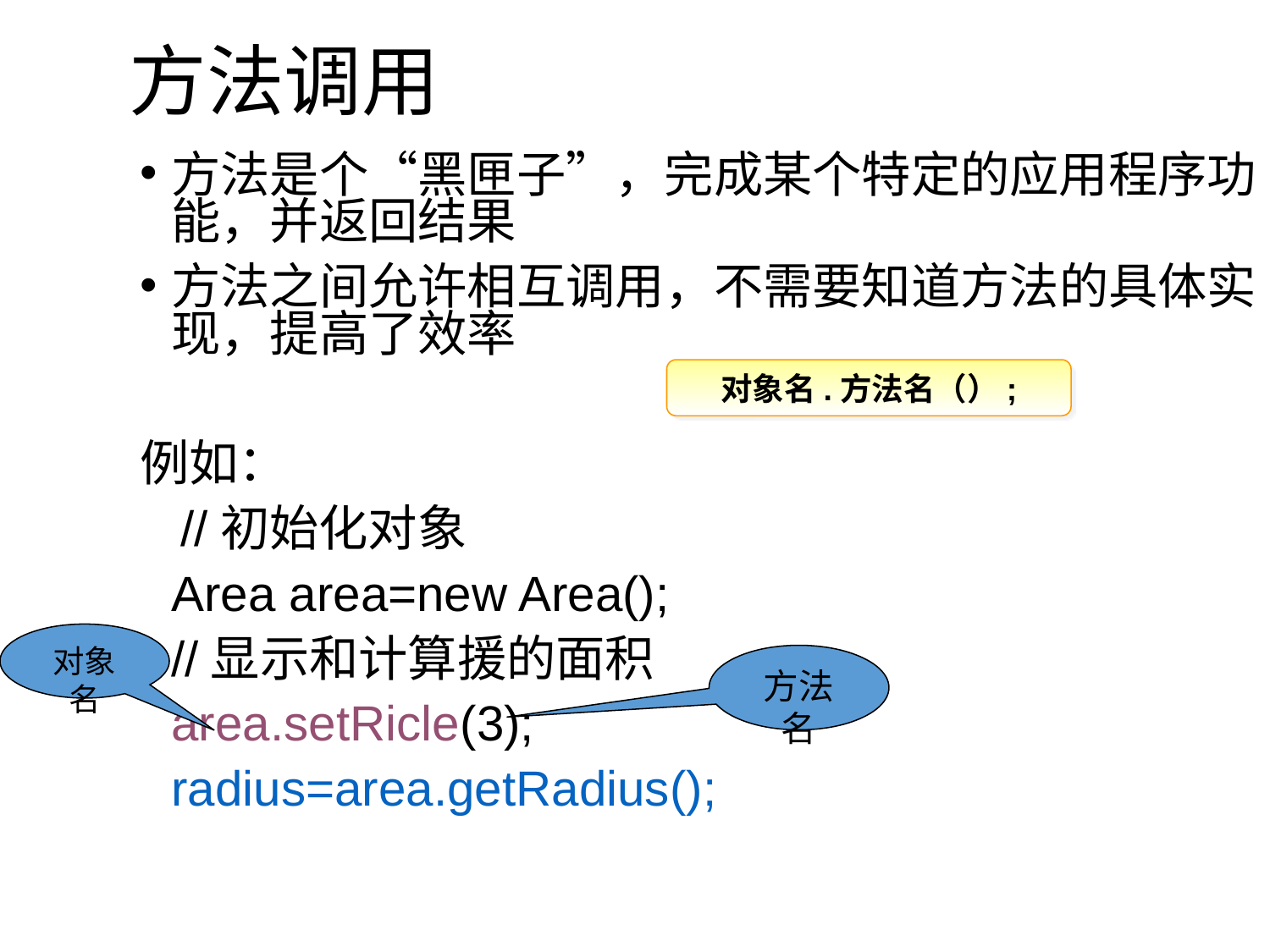

# 方法调用
方法是个“黑匣子”，完成某个特定的应用程序功能，并返回结果
方法之间允许相互调用，不需要知道方法的具体实现，提高了效率

例如：
   //初始化对象
	Area area=new Area();
	//显示和计算援的面积
	area.setRicle(3);
	radius=area.getRadius();

对象名.方法名（）;
对象名
方法名